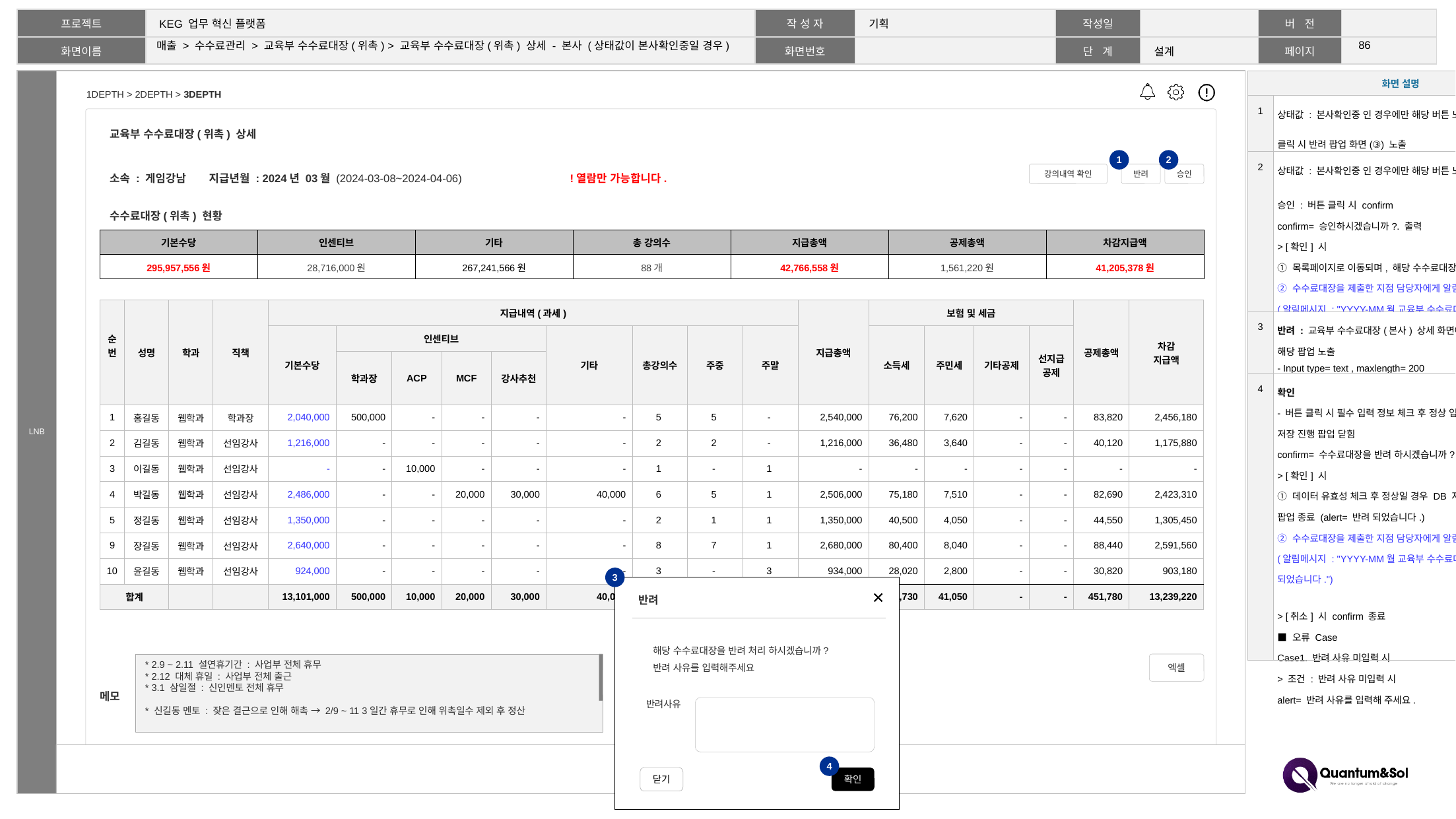

86

# 매출 > 수수료관리 > 교육부 수수료대장(위촉) > 교육부 수수료대장(위촉) 상세 - 본사 (상태값이 본사확인중일 경우)
| 화면 설명 |  |
| --- | --- |
| 1 | 상태값 : 본사확인중 인 경우에만 해당 버튼 노출됨 클릭 시 반려 팝업 화면(③) 노출 |
| 2 | 상태값 : 본사확인중 인 경우에만 해당 버튼 노출됨 승인 : 버튼 클릭 시 confirm confirm= 승인하시겠습니까?. 출력 > [확인] 시 ① 목록페이지로 이동되며, 해당 수수료대장 승인됨 ② 수수료대장을 제출한 지점 담당자에게 알림 발송 (알림메시지 : "YYYY-MM월 교육부 수수료대장(위촉) 본사 승인 되었습니다.") |
| 3 | 반려 : 교육부 수수료대장(본사) 상세 화면에서 반려 버튼 클릭 시 해당 팝업 노출 - Input type= text , maxlength= 200 |
| 4 | 확인 - 버튼 클릭 시 필수 입력 정보 체크 후 정상 입력 시 confirm 노출 후 저장 진행 팝업 닫힘 confirm= 수수료대장을 반려 하시겠습니까? > [확인] 시 ① 데이터 유효성 체크 후 정상일 경우 DB 저장 및 alert 노출 후 팝업 종료 (alert= 반려 되었습니다.) ② 수수료대장을 제출한 지점 담당자에게 알림 발송 (알림메시지 : "YYYY-MM월 교육부 수수료대장(위촉) 본사 반려 되었습니다.") > [취소] 시 confirm 종료 ■ 오류 Case Case1. 반려 사유 미입력 시 > 조건 : 반려 사유 미입력 시 alert= 반려 사유를 입력해 주세요. |
교육부 수수료대장(위촉) 상세
1
2
소속 : 게임강남
지급년월 : 2024년 03월 (2024-03-08~2024-04-06)
!열람만 가능합니다.
강의내역 확인
반려
승인
수수료대장(위촉) 현황
| 기본수당 | 인센티브 | 기타 | 총 강의수 | 지급총액 | 공제총액 | 차감지급액 |
| --- | --- | --- | --- | --- | --- | --- |
| 295,957,556원 | 28,716,000원 | 267,241,566원 | 88개 | 42,766,558원 | 1,561,220원 | 41,205,378원 |
| 순번 | 성명 | 학과 | 직책 | 지급내역(과세) |  |  |  |  |  |  |  |  | 지급총액 | 보험 및 세금 |  |  |  | 공제총액 | 차감 지급액 |
| --- | --- | --- | --- | --- | --- | --- | --- | --- | --- | --- | --- | --- | --- | --- | --- | --- | --- | --- | --- |
|  |  |  |  | 기본수당 | 인센티브 |  |  |  | 기타 | 총강의수 | 주중 | 주말 |  | 소득세 | 주민세 | 기타공제 | 선지급 공제 |  |  |
|  |  |  |  |  | 학과장 | ACP | MCF | 강사추천 |  |  |  |  |  |  |  |  |  |  |  |
| 1 | 홍길동 | 웹학과 | 학과장 | 2,040,000 | 500,000 | - | - | - | - | 5 | 5 | - | 2,540,000 | 76,200 | 7,620 | - | - | 83,820 | 2,456,180 |
| 2 | 김길동 | 웹학과 | 선임강사 | 1,216,000 | - | - | - | - | - | 2 | 2 | - | 1,216,000 | 36,480 | 3,640 | - | - | 40,120 | 1,175,880 |
| 3 | 이길동 | 웹학과 | 선임강사 | - | - | 10,000 | - | - | - | 1 | - | 1 | - | - | - | - | - | - | - |
| 4 | 박길동 | 웹학과 | 선임강사 | 2,486,000 | - | - | 20,000 | 30,000 | 40,000 | 6 | 5 | 1 | 2,506,000 | 75,180 | 7,510 | - | - | 82,690 | 2,423,310 |
| 5 | 정길동 | 웹학과 | 선임강사 | 1,350,000 | - | - | - | - | - | 2 | 1 | 1 | 1,350,000 | 40,500 | 4,050 | - | - | 44,550 | 1,305,450 |
| 9 | 장길동 | 웹학과 | 선임강사 | 2,640,000 | - | - | - | - | - | 8 | 7 | 1 | 2,680,000 | 80,400 | 8,040 | - | - | 88,440 | 2,591,560 |
| 10 | 윤길동 | 웹학과 | 선임강사 | 924,000 | - | - | - | - | - | 3 | - | 3 | 934,000 | 28,020 | 2,800 | - | - | 30,820 | 903,180 |
| 합계 |  |  |  | 13,101,000 | 500,000 | 10,000 | 20,000 | 30,000 | 40,000 | 37 | 29 | 8 | 13,691,000 | 410,730 | 41,050 | - | - | 451,780 | 13,239,220 |
3
반려
해당 수수료대장을 반려 처리 하시겠습니까?
반려 사유를 입력해주세요
반려사유

닫기
확인
* 2.9 ~ 2.11 설연휴기간 : 사업부 전체 휴무
* 2.12 대체 휴일 : 사업부 전체 출근
* 3.1 삼일절 : 신인멘토 전체 휴무

* 신길동 멘토 : 잦은 결근으로 인해 해촉 → 2/9 ~ 11 3일간 휴무로 인해 위촉일수 제외 후 정산

엑셀
메모
4